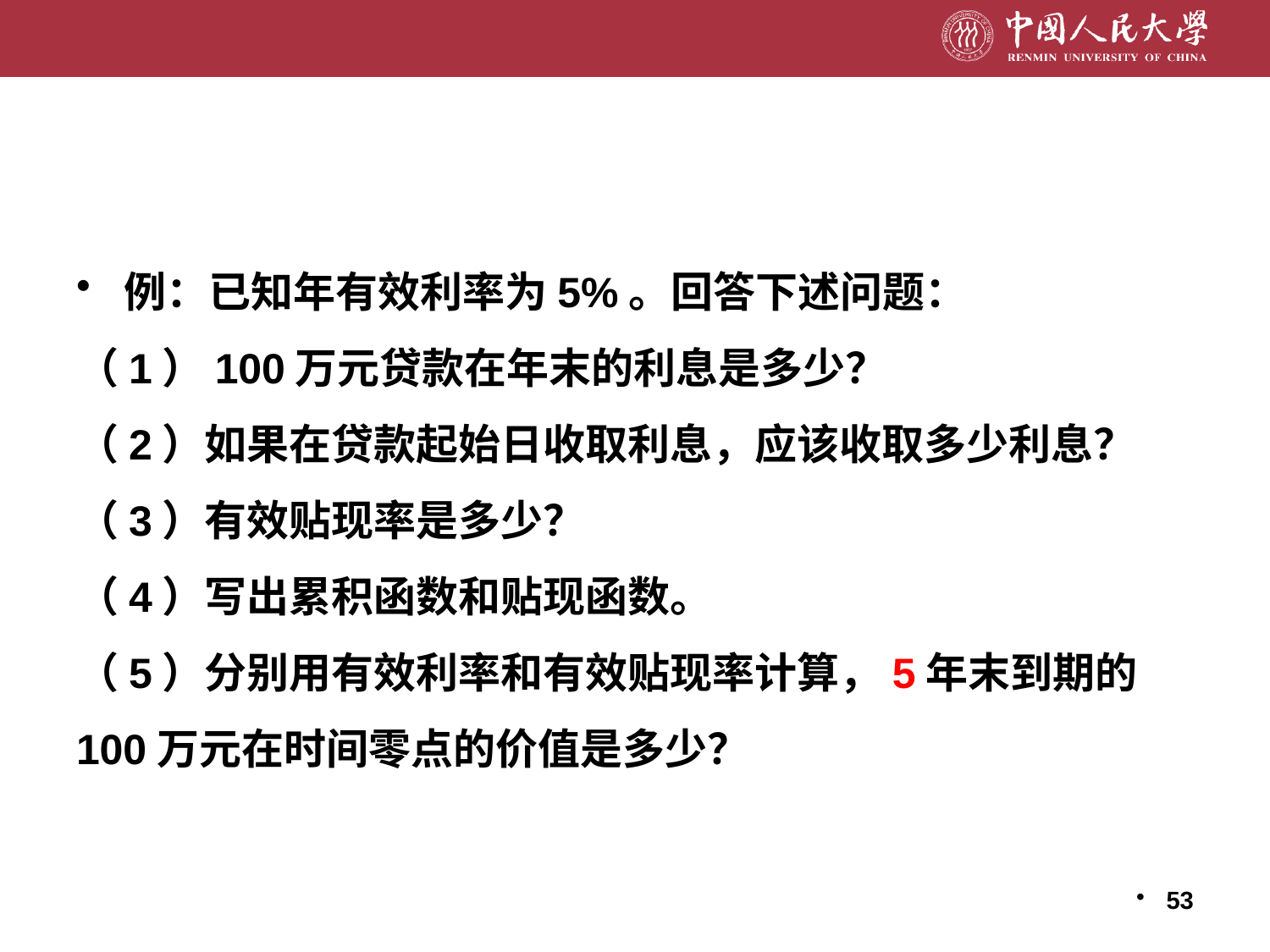

例：已知年有效利率为5%。回答下述问题：
（1）100万元贷款在年末的利息是多少？
（2）如果在贷款起始日收取利息，应该收取多少利息？
（3）有效贴现率是多少？
（4）写出累积函数和贴现函数。
（5）分别用有效利率和有效贴现率计算，5年末到期的100万元在时间零点的价值是多少？
53